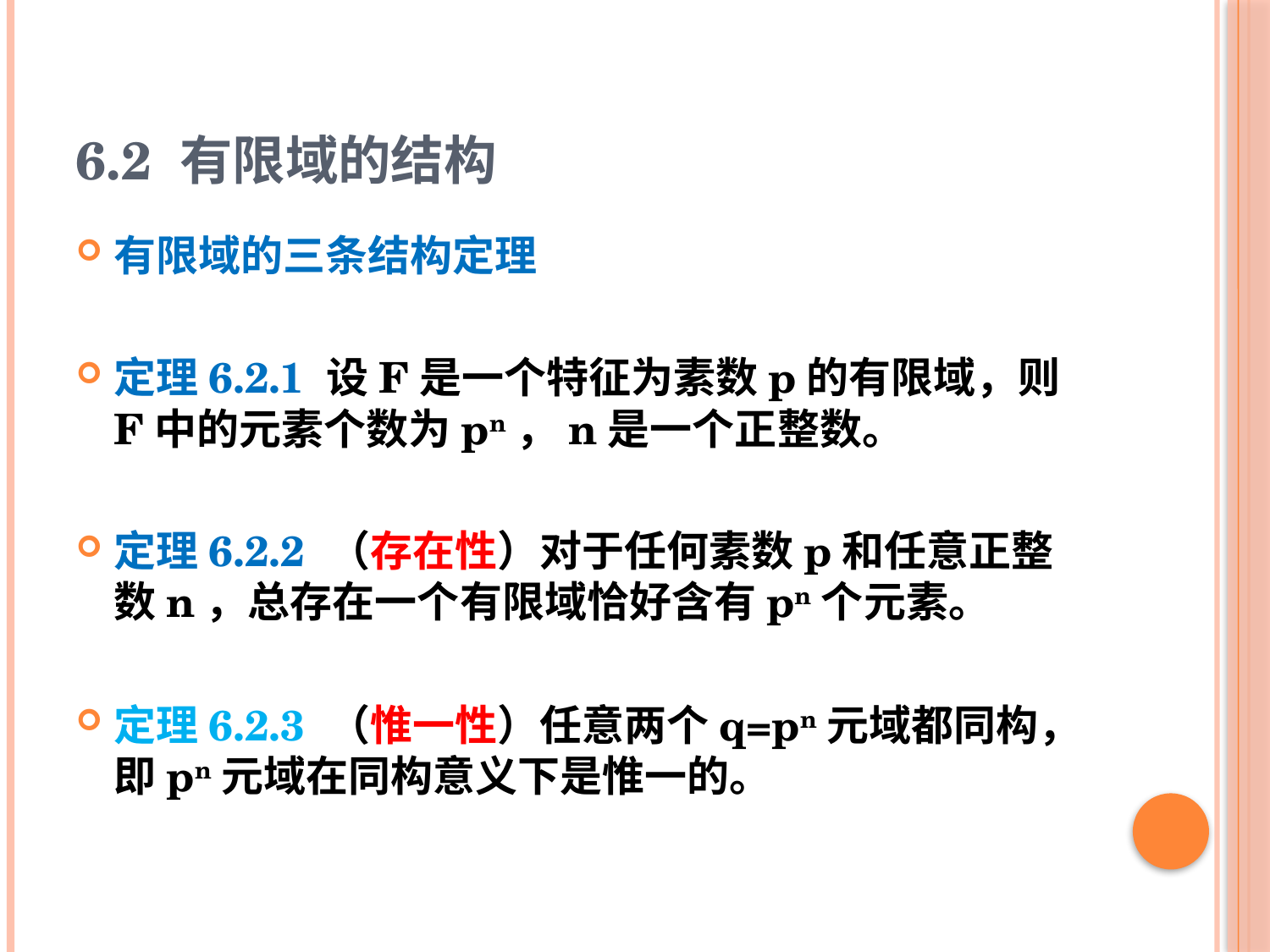

# 6.2 有限域的结构
有限域的三条结构定理

定理6.2.1 设F是一个特征为素数p的有限域，则F中的元素个数为pn，n是一个正整数。

定理6.2.2 （存在性）对于任何素数p和任意正整数n，总存在一个有限域恰好含有pn个元素。

定理6.2.3 （惟一性）任意两个q=pn元域都同构，即pn元域在同构意义下是惟一的。